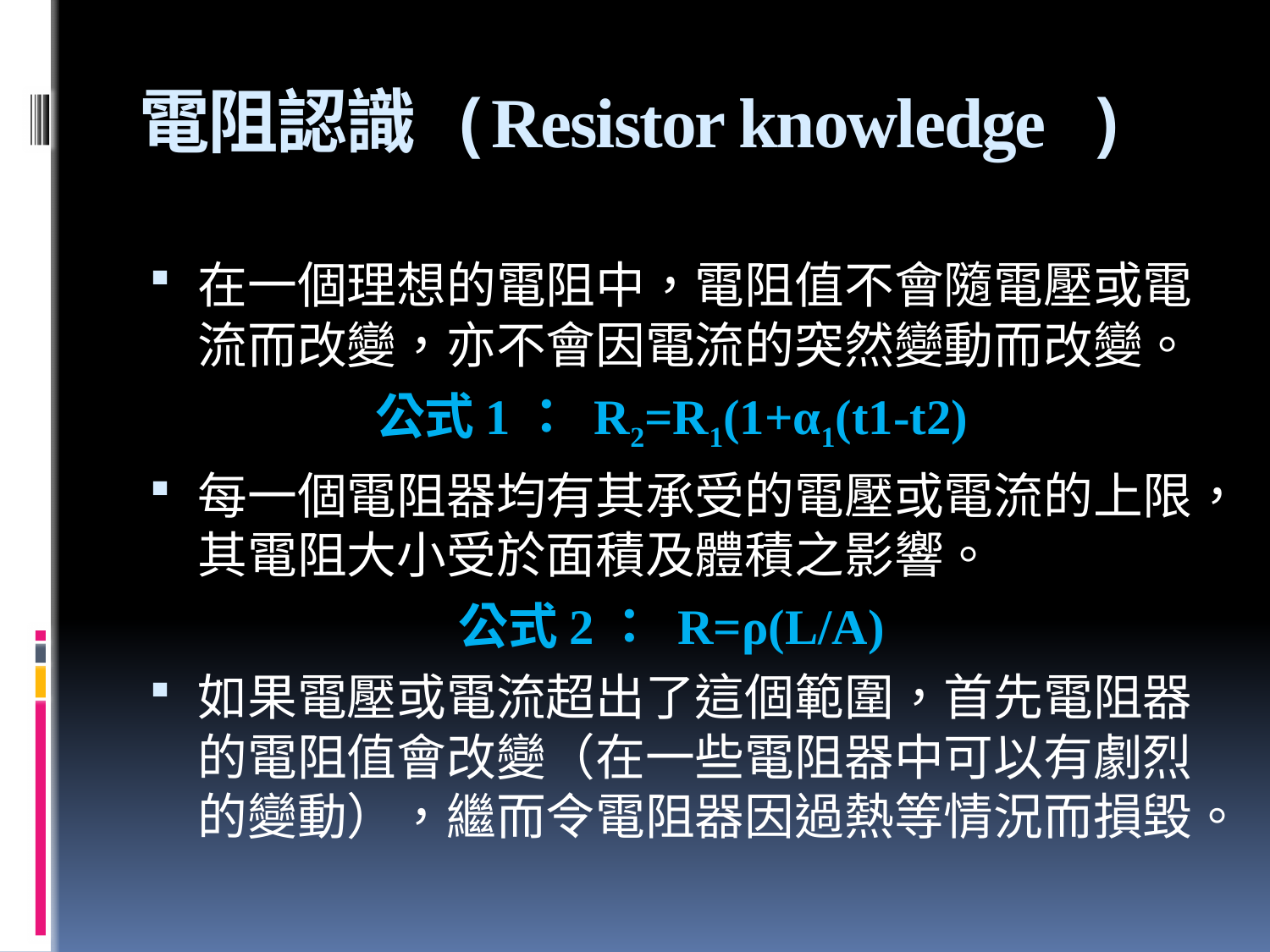

# 電阻認識 (Resistor knowledge )
在一個理想的電阻中，電阻值不會隨電壓或電流而改變，亦不會因電流的突然變動而改變。
公式1： R2=R1(1+α1(t1-t2)
每一個電阻器均有其承受的電壓或電流的上限，其電阻大小受於面積及體積之影響。
公式2： R=ρ(L/A)
如果電壓或電流超出了這個範圍，首先電阻器的電阻值會改變（在一些電阻器中可以有劇烈的變動），繼而令電阻器因過熱等情況而損毀。